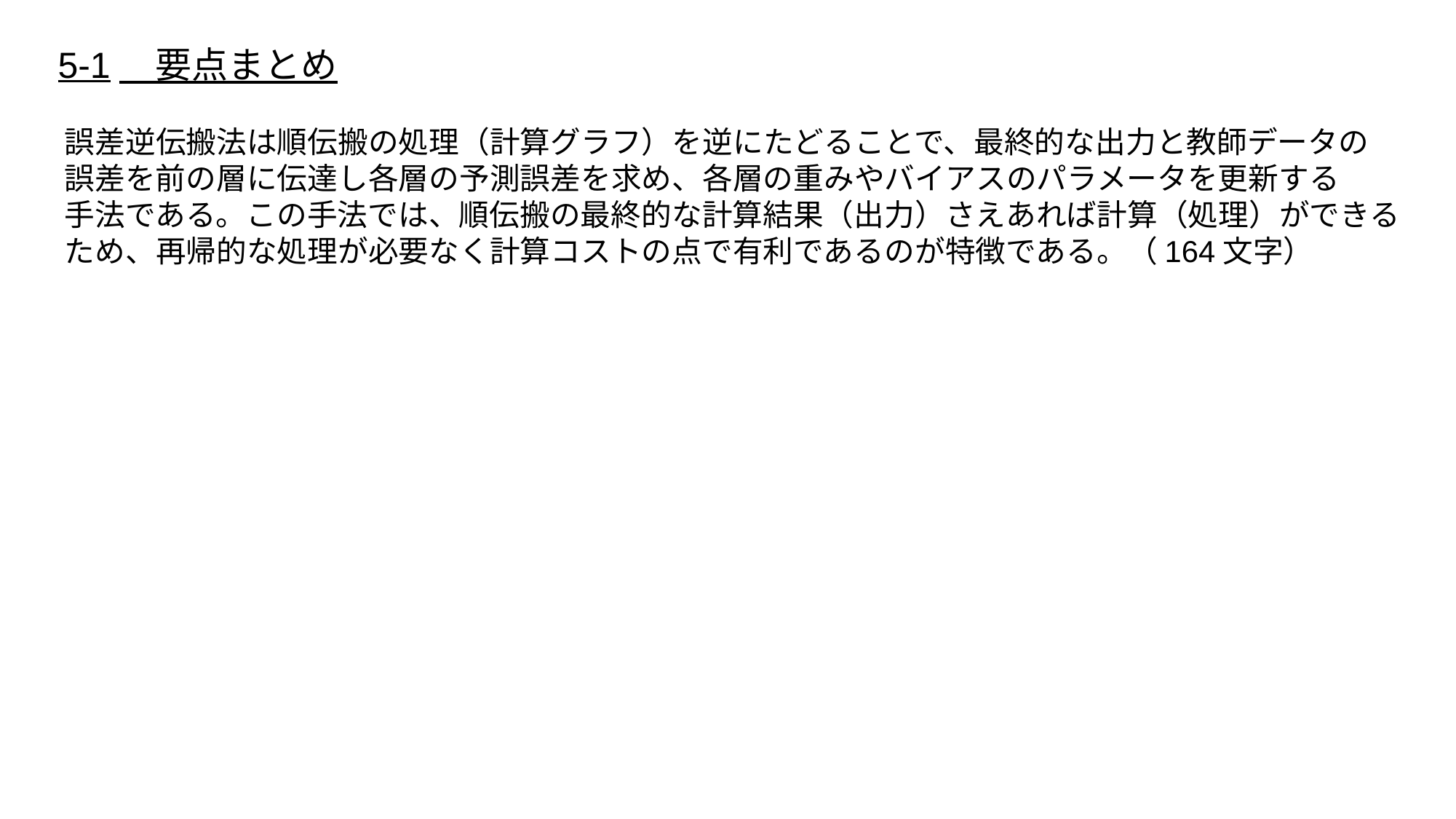

5-1　要点まとめ
誤差逆伝搬法は順伝搬の処理（計算グラフ）を逆にたどることで、最終的な出力と教師データの
誤差を前の層に伝達し各層の予測誤差を求め、各層の重みやバイアスのパラメータを更新する
手法である。この手法では、順伝搬の最終的な計算結果（出力）さえあれば計算（処理）ができる
ため、再帰的な処理が必要なく計算コストの点で有利であるのが特徴である。（164文字）